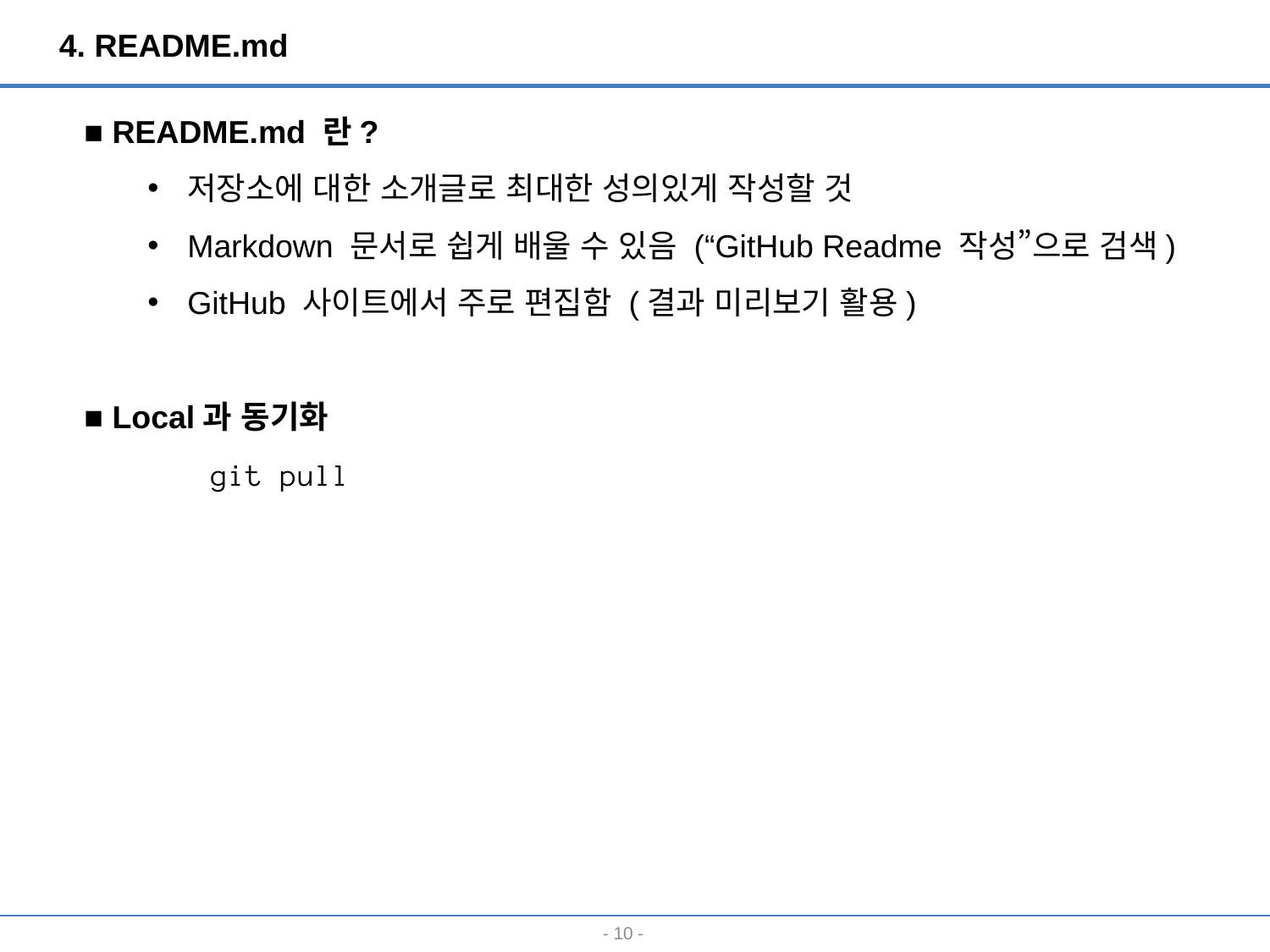

4. README.md
■ README.md 란?
저장소에 대한 소개글로 최대한 성의있게 작성할 것
Markdown 문서로 쉽게 배울 수 있음 (“GitHub Readme 작성”으로 검색)
GitHub 사이트에서 주로 편집함 (결과 미리보기 활용)

■ Local과 동기화
git pull

- 10 -